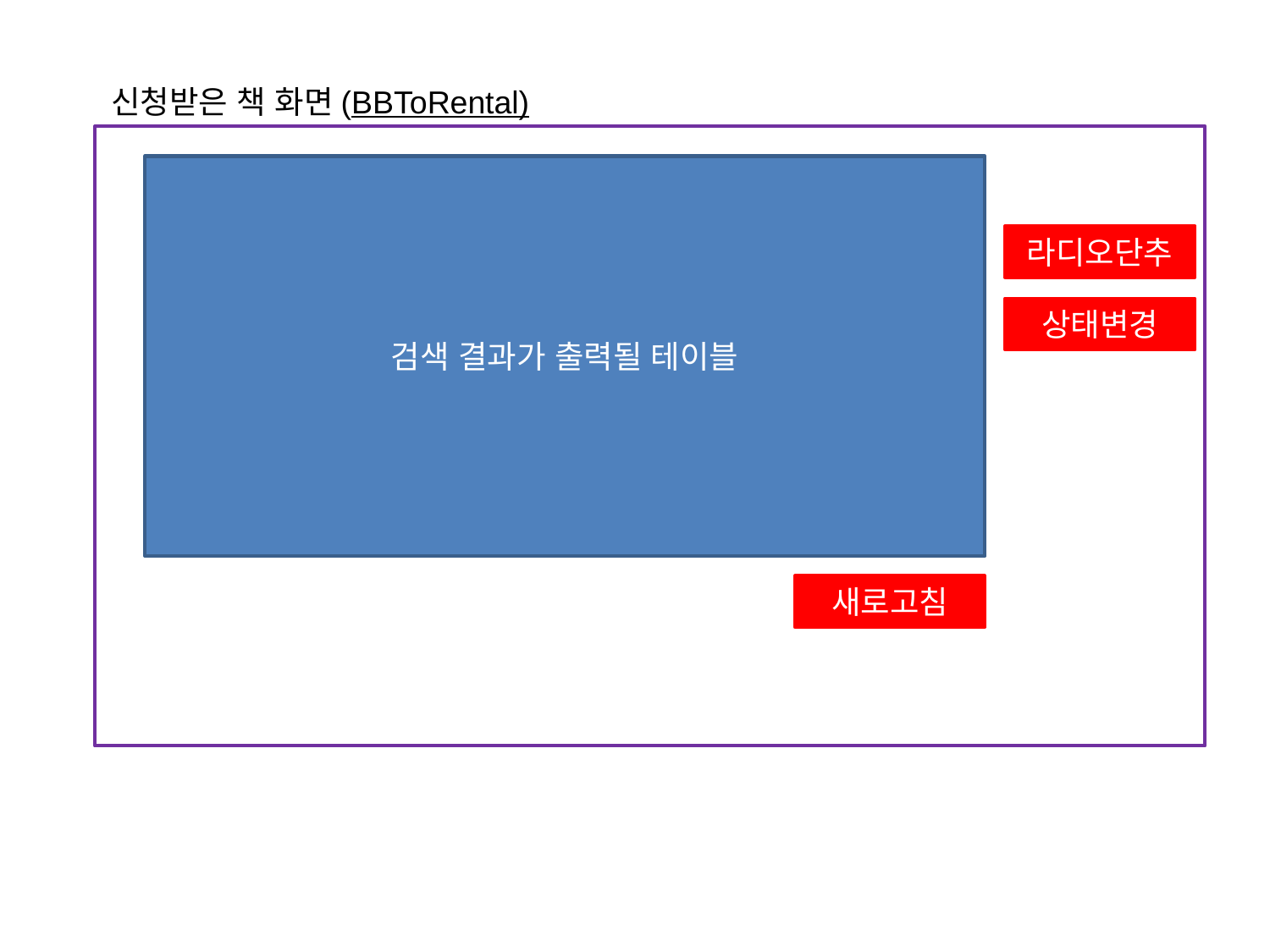

신청받은 책 화면(BBToRental)

검색 결과가 출력될 테이블
라디오단추
상태변경
새로고침